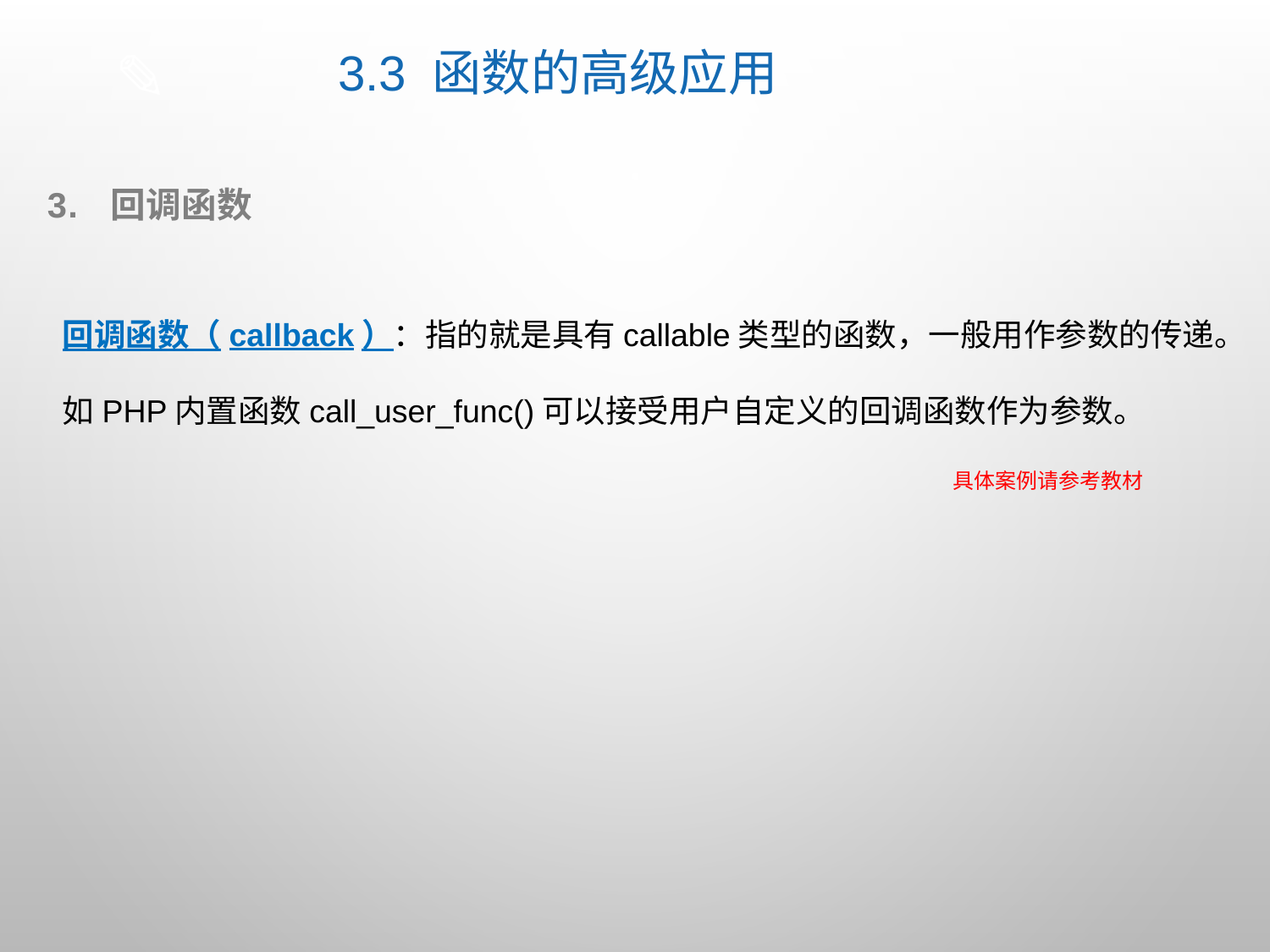

# 3.3 函数的高级应用
回调函数
回调函数（callback）：指的就是具有callable类型的函数，一般用作参数的传递。如PHP内置函数call_user_func()可以接受用户自定义的回调函数作为参数。
具体案例请参考教材